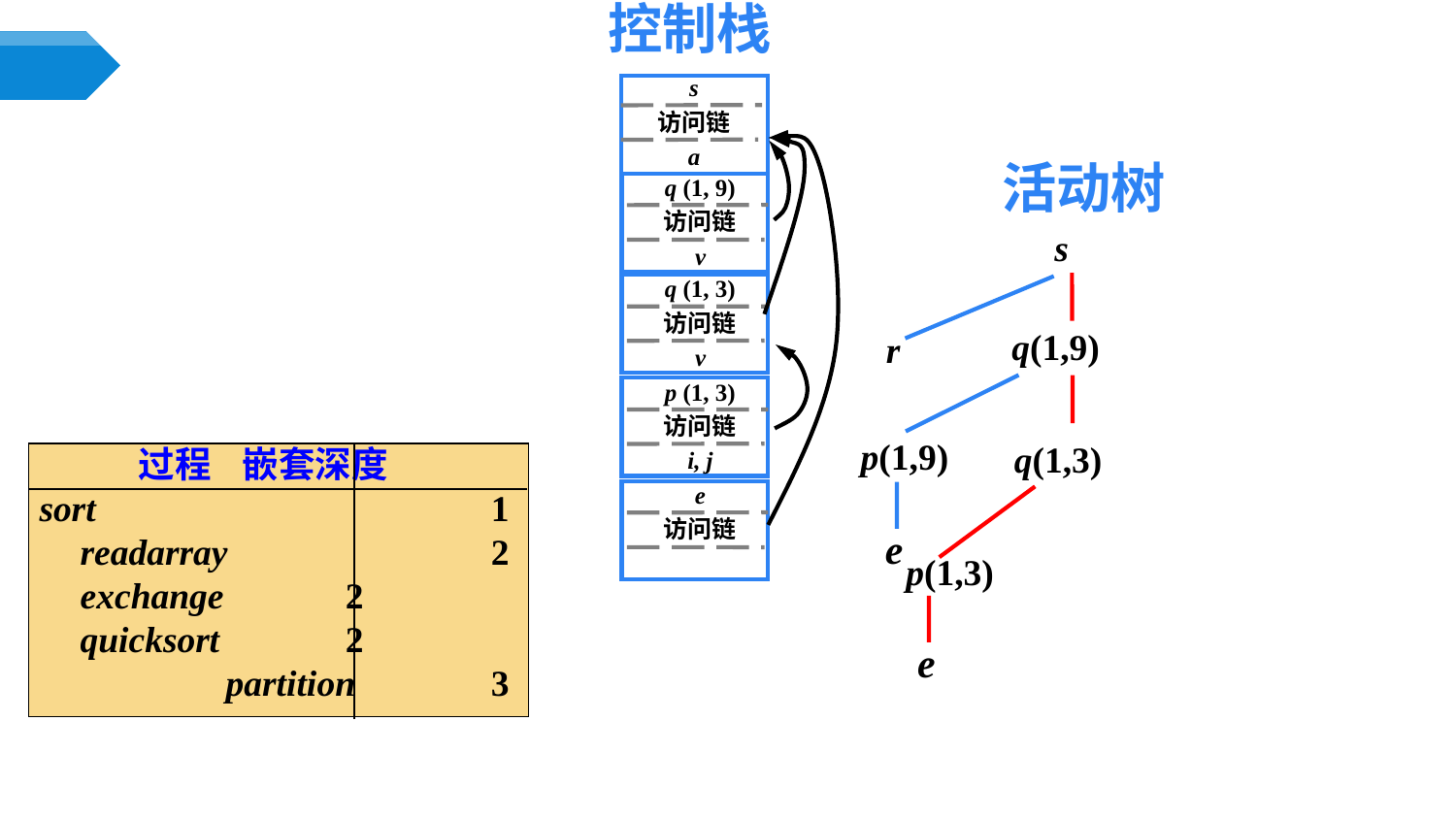

控制栈
s

访问链

a

活动树
q (1, 9)

访问链

v

s
q (1, 3)

访问链

v

q(1,9)
r

p (1, 3)

访问链

i, j

p(1,9)
q(1,3)
	      过程	  嵌套深度
sort		             1
	readarray	             2
	exchange	             2
	quicksort	             2
		partition	             3
e

访问链

e
p(1,3)

e